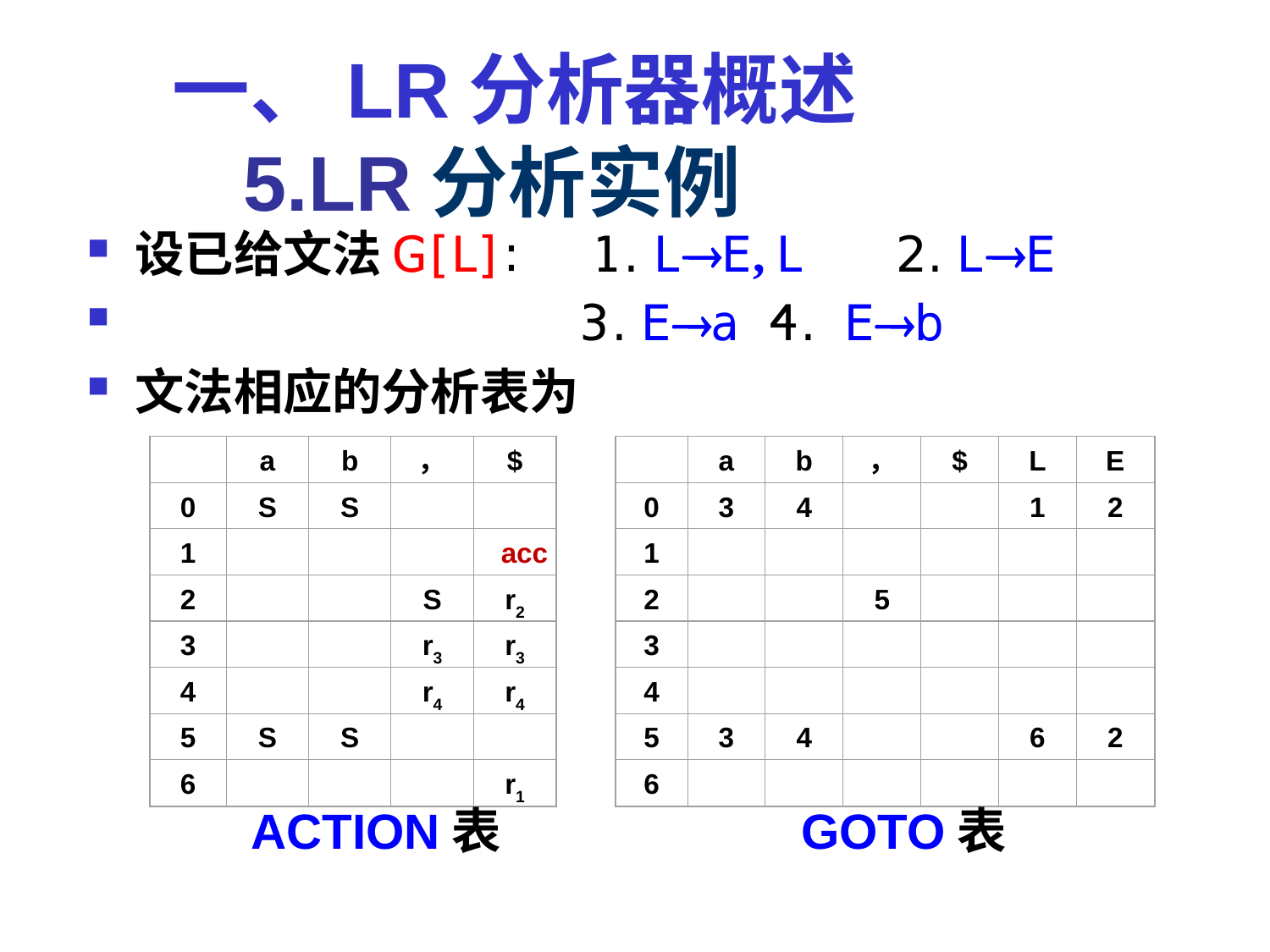

一、LR分析器概述
   5.LR分析实例
设已给文法G[L]:     1. L→E, L 	2. L→E
                               3. E→a	4.  E→b
文法相应的分析表为

a

b

，

$

0

S

S

1

acc

2

S

r2

3

r3

r3

4

r4

r4

5

S

S

6

r1

a

b

，

$

L

E

0

3

4

1

2

1

2

5

3

4

5

3

4

6

2

6

ACTION表
GOTO表